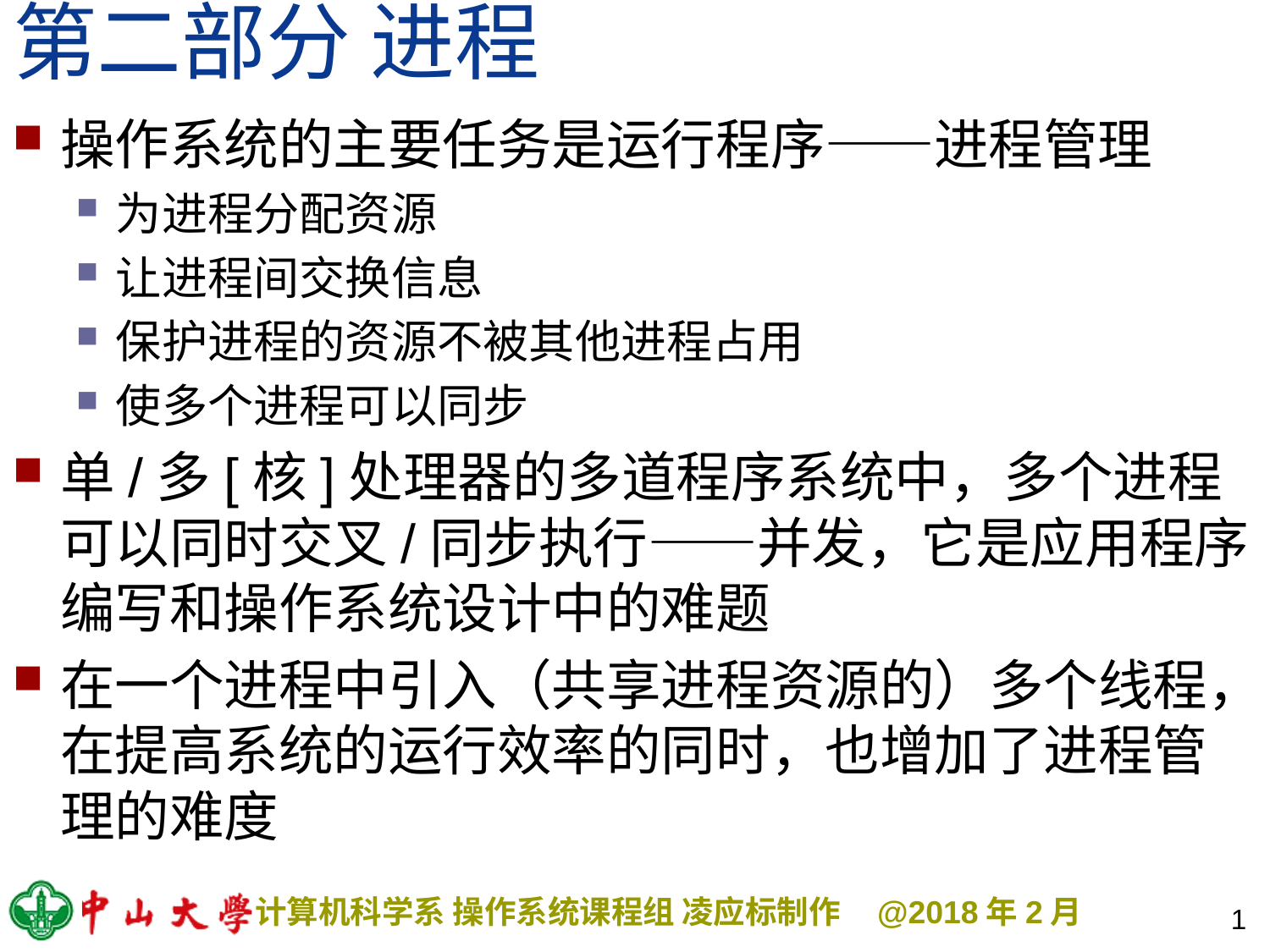

# 第二部分 进程
操作系统的主要任务是运行程序——进程管理
为进程分配资源
让进程间交换信息
保护进程的资源不被其他进程占用
使多个进程可以同步
单/多[核]处理器的多道程序系统中，多个进程可以同时交叉/同步执行——并发，它是应用程序编写和操作系统设计中的难题
在一个进程中引入（共享进程资源的）多个线程，在提高系统的运行效率的同时，也增加了进程管理的难度
1